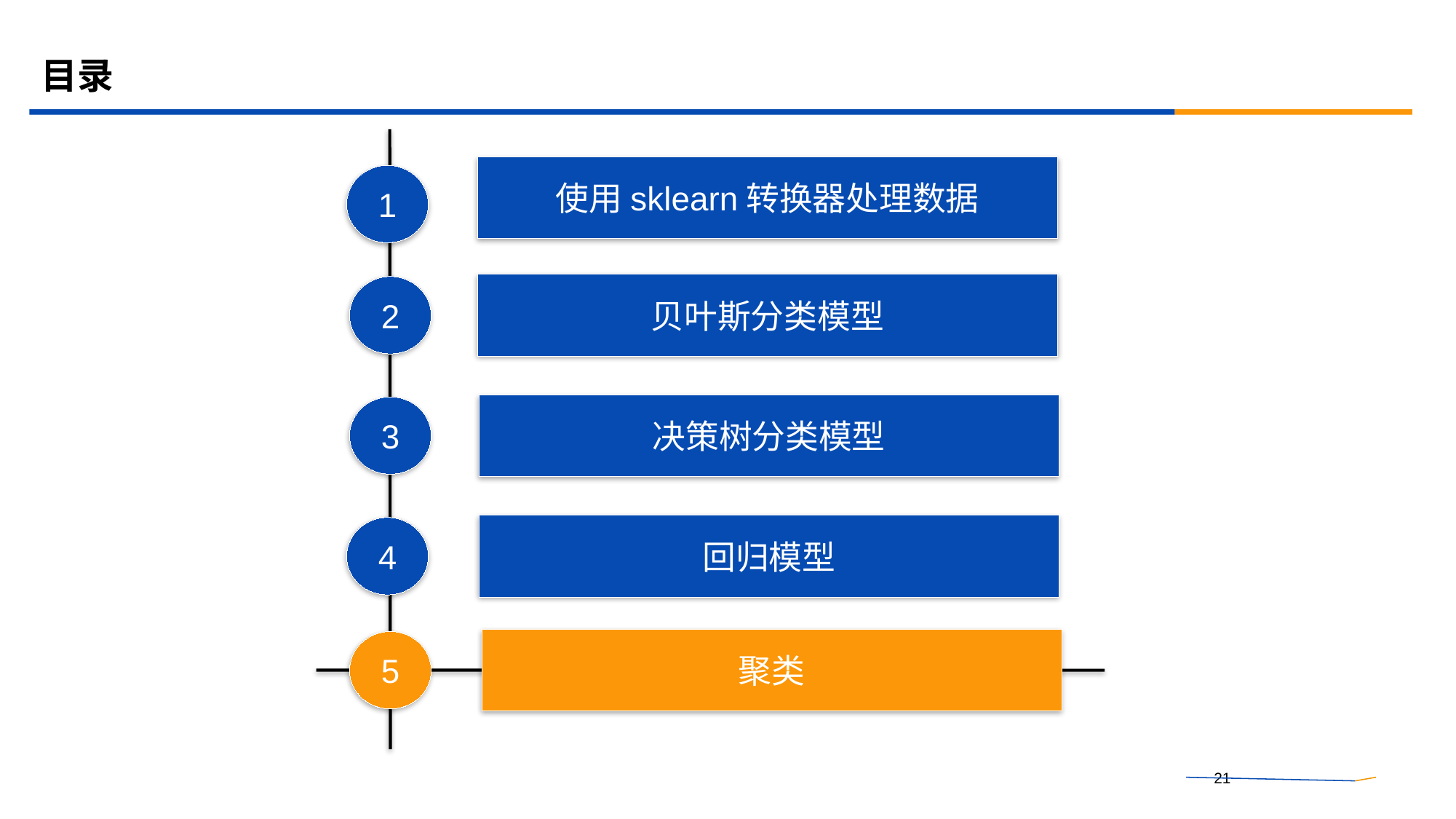

# 目录
使用sklearn转换器处理数据
1
贝叶斯分类模型
2
决策树分类模型
3
回归模型
4
聚类
5